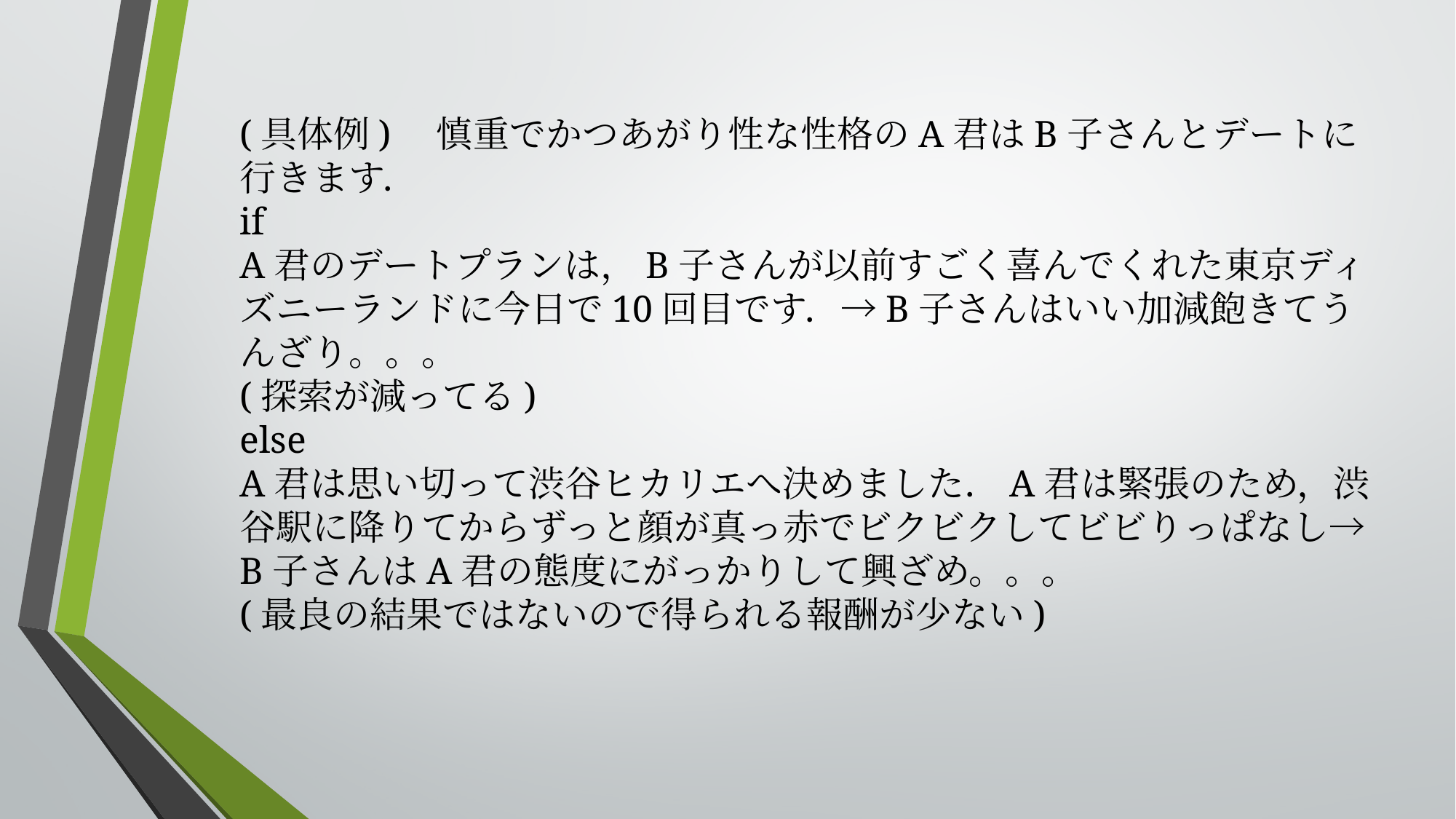

(具体例)　慎重でかつあがり性な性格のA君はB子さんとデートに行きます．
if
A君のデートプランは，B子さんが以前すごく喜んでくれた東京ディズニーランドに今日で10回目です．→B子さんはいい加減飽きてうんざり。。。
(探索が減ってる)
else
A君は思い切って渋谷ヒカリエへ決めました．A君は緊張のため，渋谷駅に降りてからずっと顔が真っ赤でビクビクしてビビりっぱなし→B子さんはA君の態度にがっかりして興ざめ。。。
(最良の結果ではないので得られる報酬が少ない)